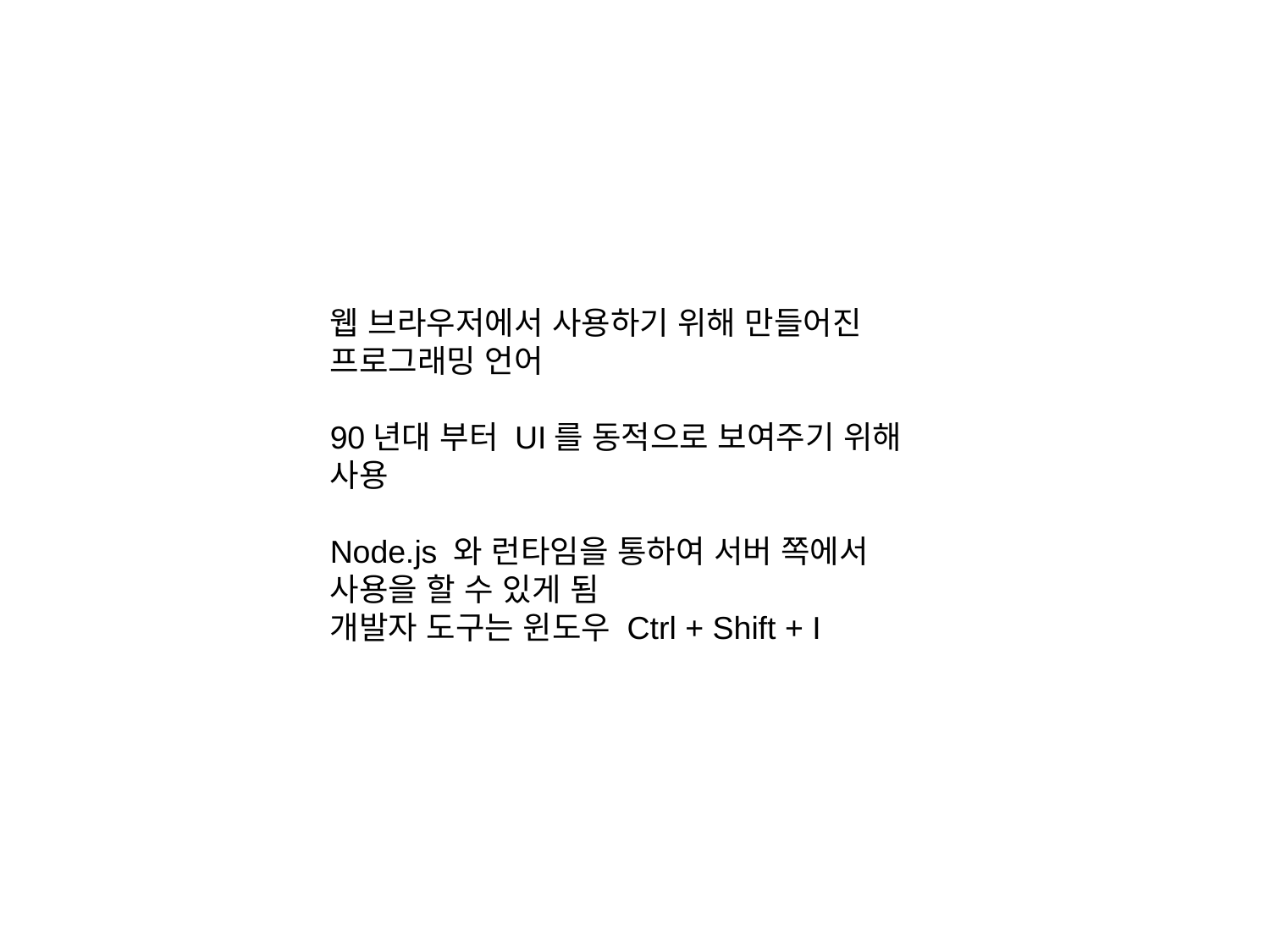

#

웹 브라우저에서 사용하기 위해 만들어진 프로그래밍 언어

90년대 부터 UI를 동적으로 보여주기 위해 사용

Node.js 와 런타임을 통하여 서버 쪽에서 사용을 할 수 있게 됨
개발자 도구는 윈도우 Ctrl + Shift + I